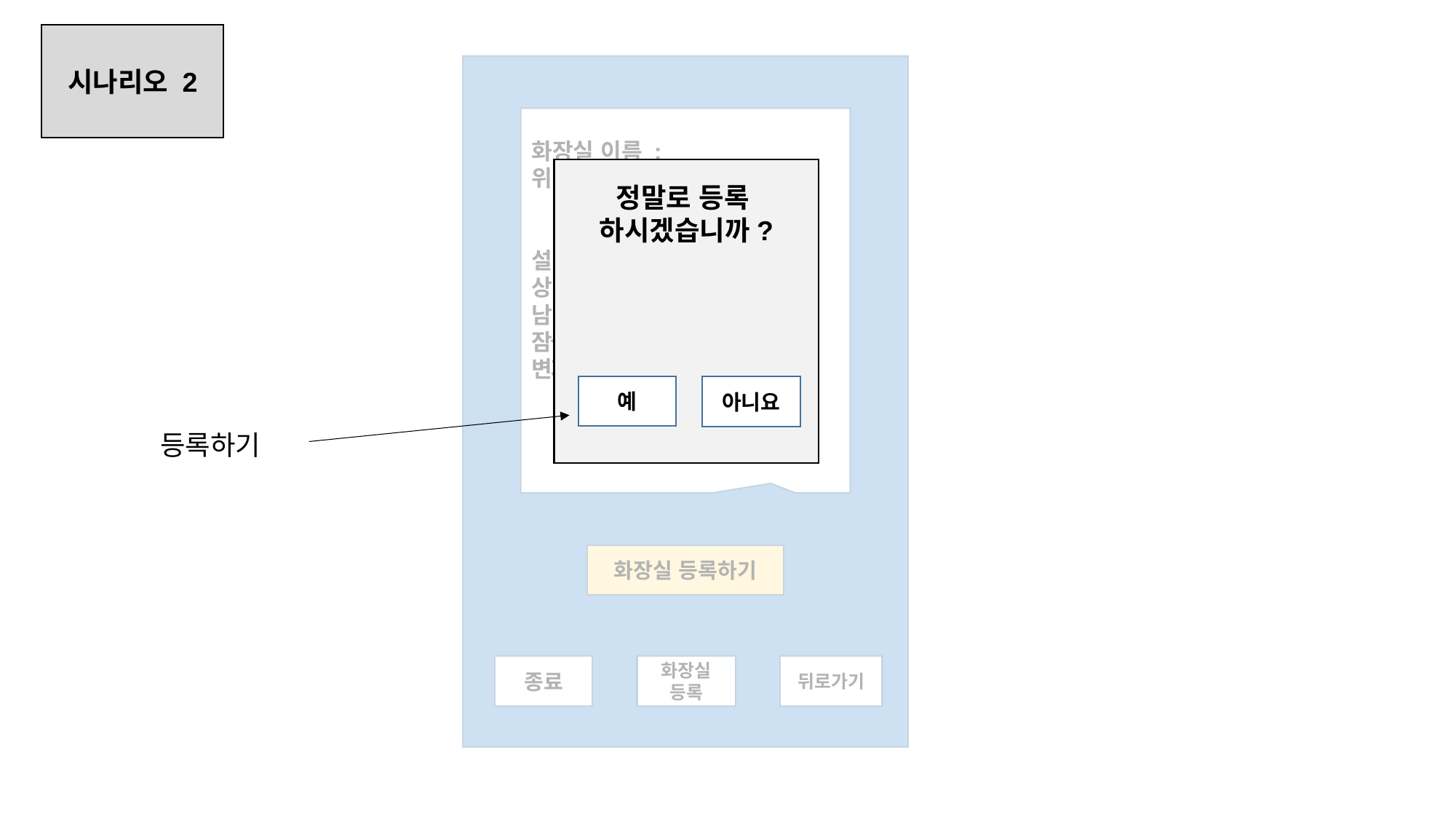

시나리오 2

화장실 이름 :
위치 :

설명 :
상세위치 :
남/여 구분 :
잠금장치 유무 :
변기 개수 : 3개

정말로 등록
하시겠습니까?

예
아니요
등록하기
화장실 등록하기
종료
화장실 등록
뒤로가기